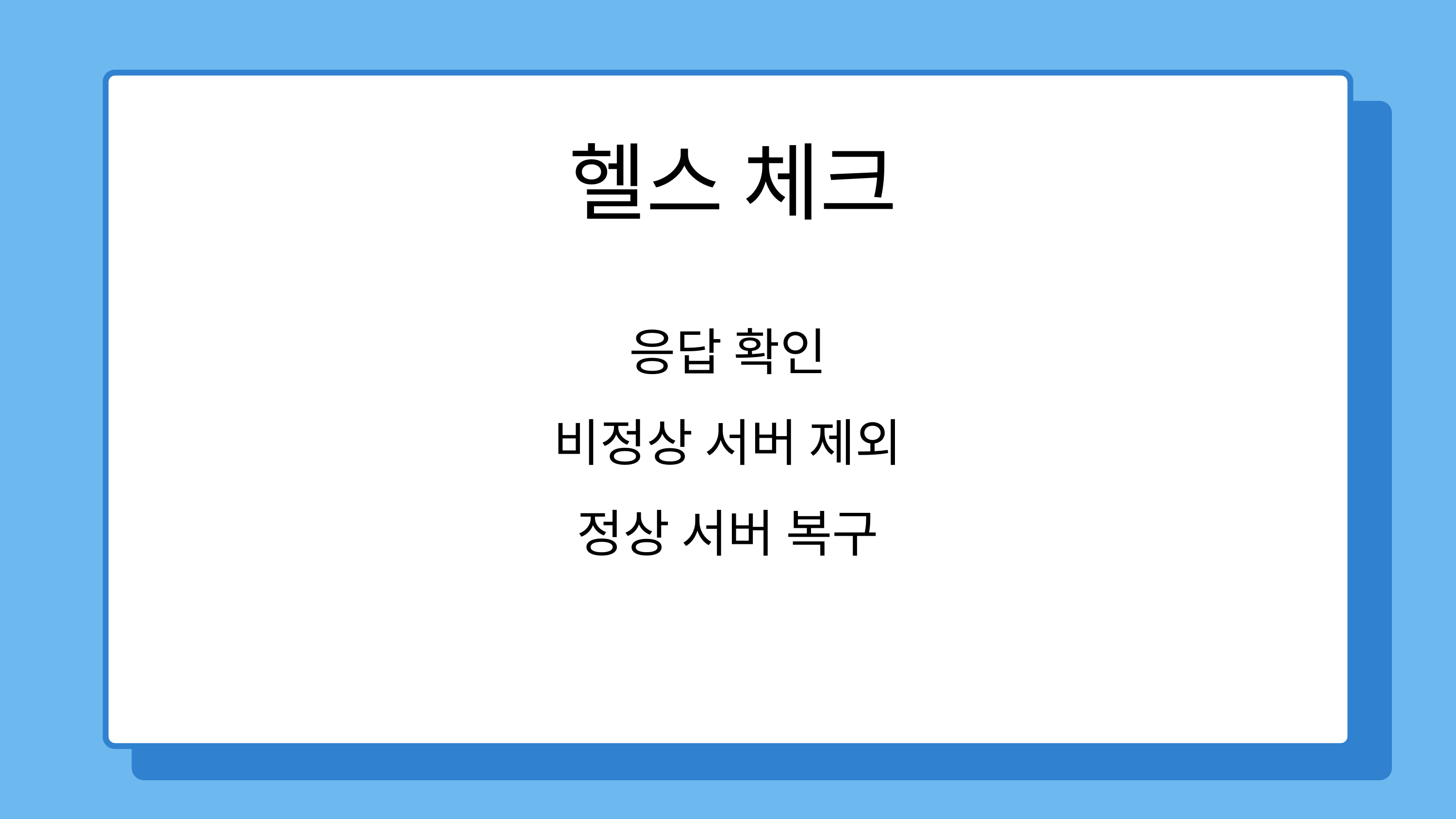

헬스 체크
응답 확인
비정상 서버 제외
정상 서버 복구